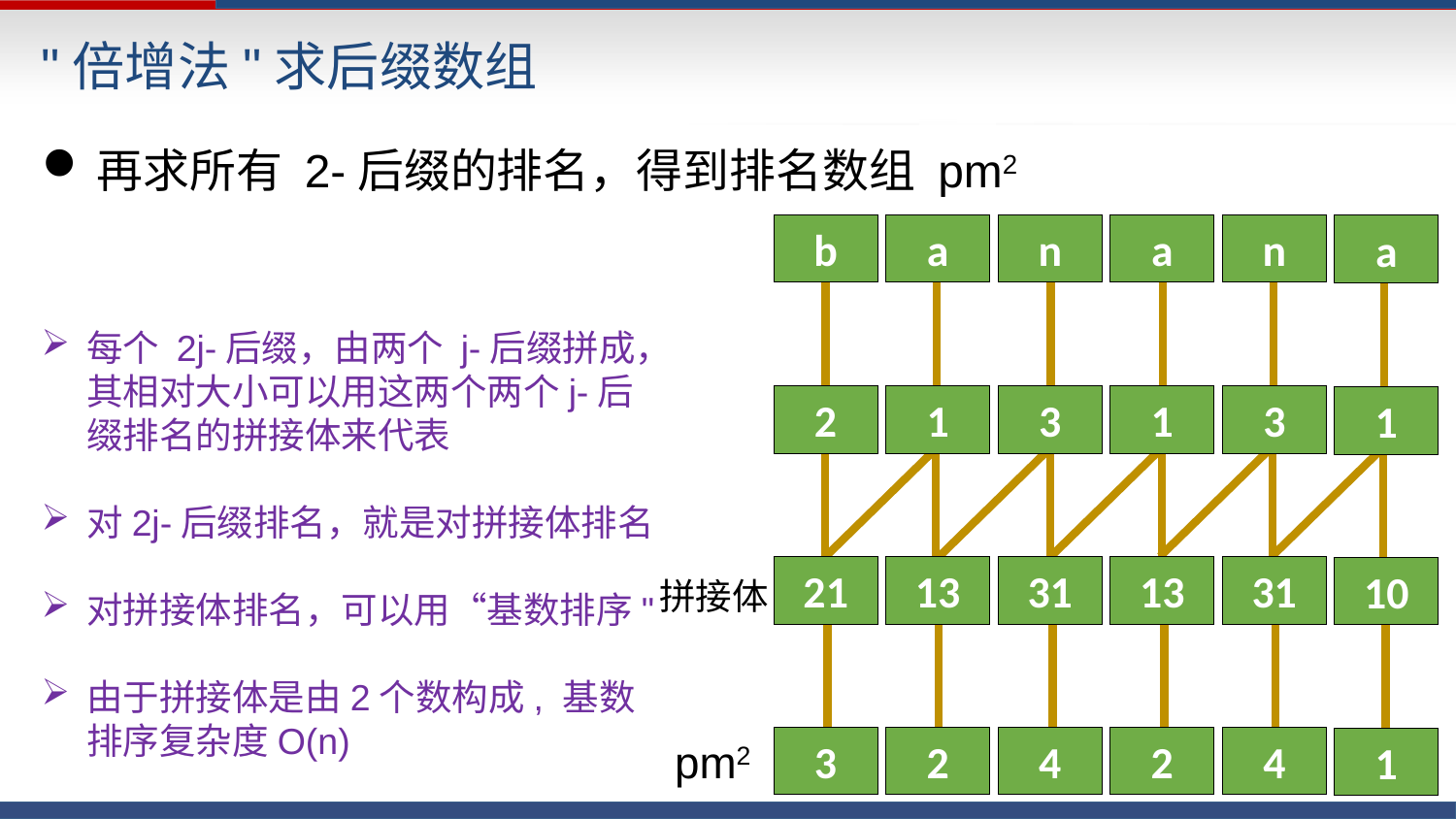

"倍增法"求后缀数组
再求所有 2-后缀的排名，得到排名数组 pm2

a
n
a
n
b
a
每个 2j-后缀，由两个 j-后缀拼成，其相对大小可以用这两个两个j-后缀排名的拼接体来代表

对2j-后缀排名，就是对拼接体排名

对拼接体排名，可以用“基数排序"

由于拼接体是由2个数构成, 基数排序复杂度O(n)

1
3
1
3
2
1
13
31
13
31
21
10
拼接体
pm2
2
4
2
4
3
1